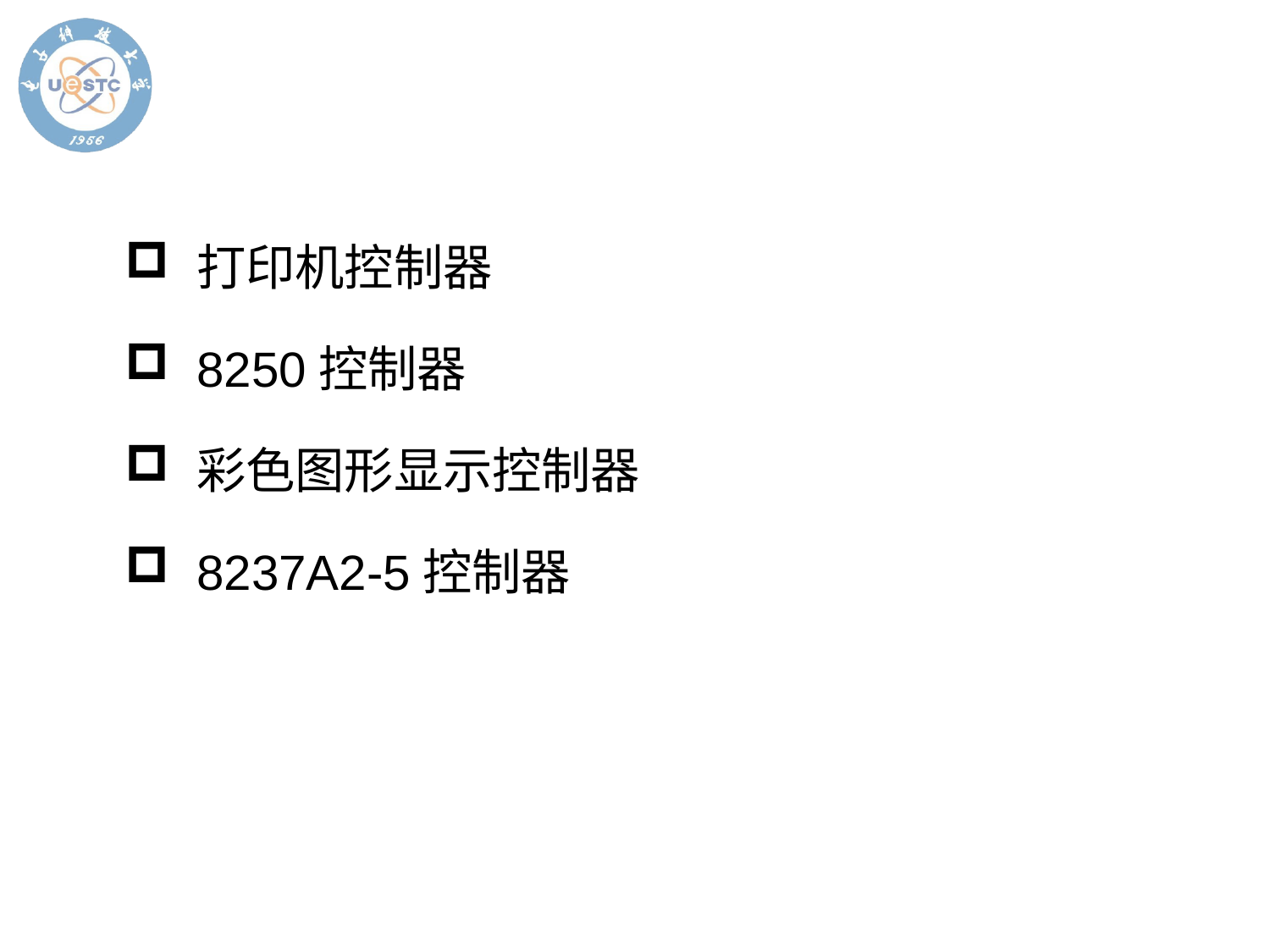

# 4.3 I/O控制器举例
打印机控制器
8250控制器
彩色图形显示控制器
8237A2-5控制器